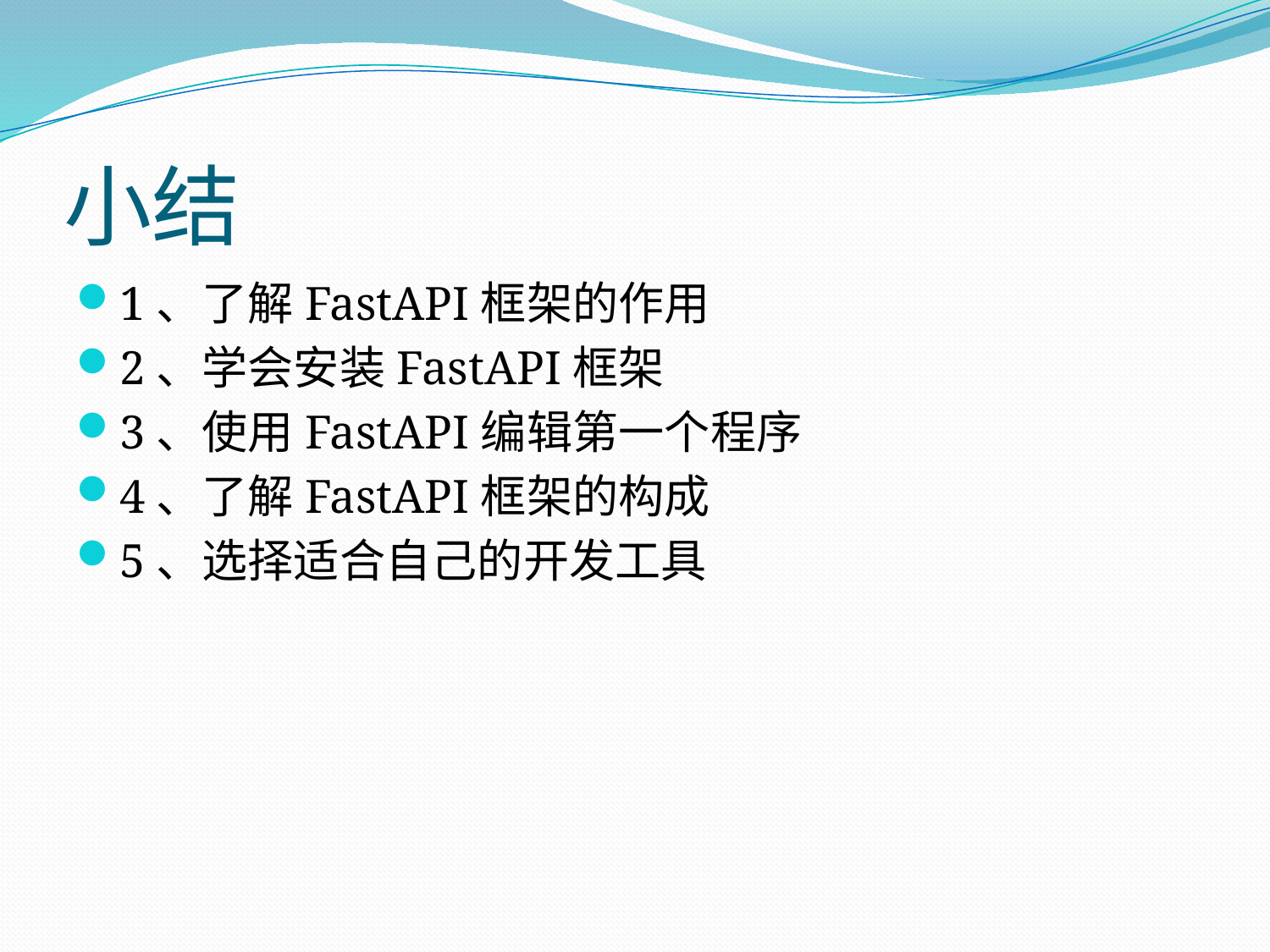

# 小结
1、了解FastAPI框架的作用
2、学会安装FastAPI框架
3、使用FastAPI编辑第一个程序
4、了解FastAPI框架的构成
5、选择适合自己的开发工具